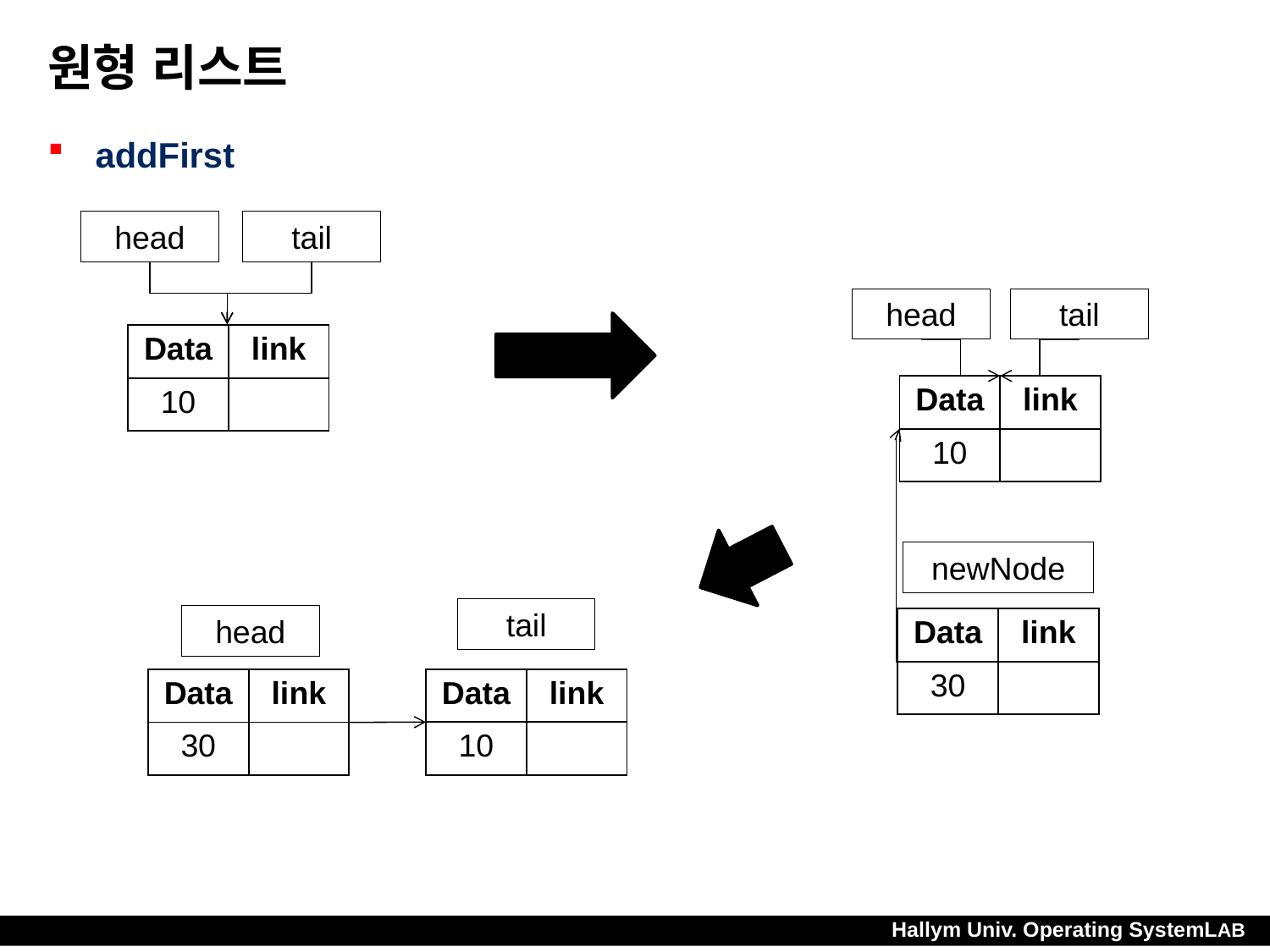

# 원형 리스트
addFirst

head
tail
head
tail

| Data | link |
| --- | --- |
| 10 |  |
| Data | link |
| --- | --- |
| 10 |  |

newNode
tail
head
| Data | link |
| --- | --- |
| 30 |  |
| Data | link |
| --- | --- |
| 10 |  |
| Data | link |
| --- | --- |
| 30 |  |